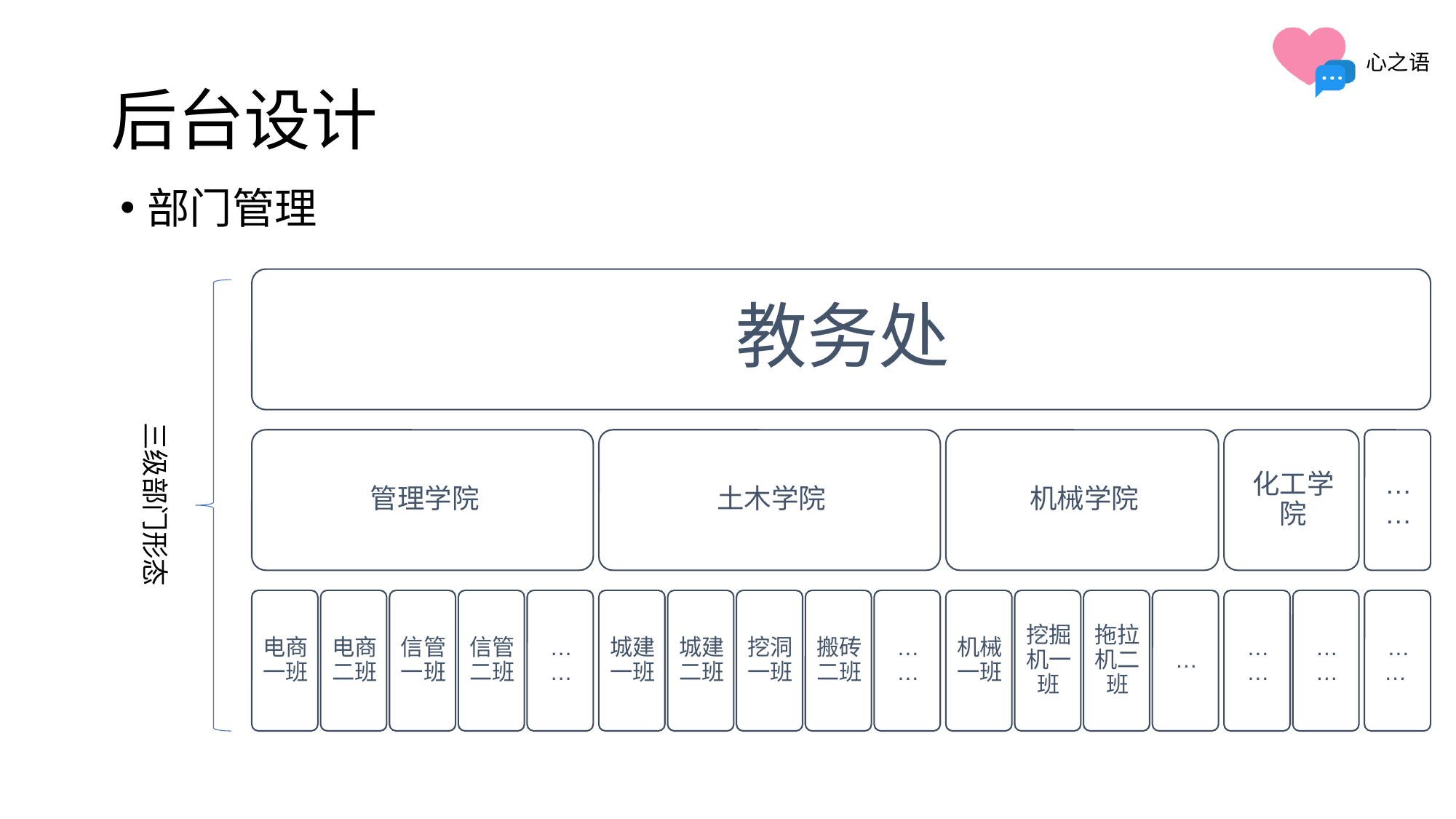

# 后台设计
部门管理

教务处
管理学院
电商一班
电商二班
信管一班
信管二班
… …
土木学院
城建一班
城建二班
挖洞一班
搬砖二班
… …
机械学院
机械一班
挖掘机一班
拖拉机二班
…
化工学院
… …
… …
… …
… …

三级部门形态